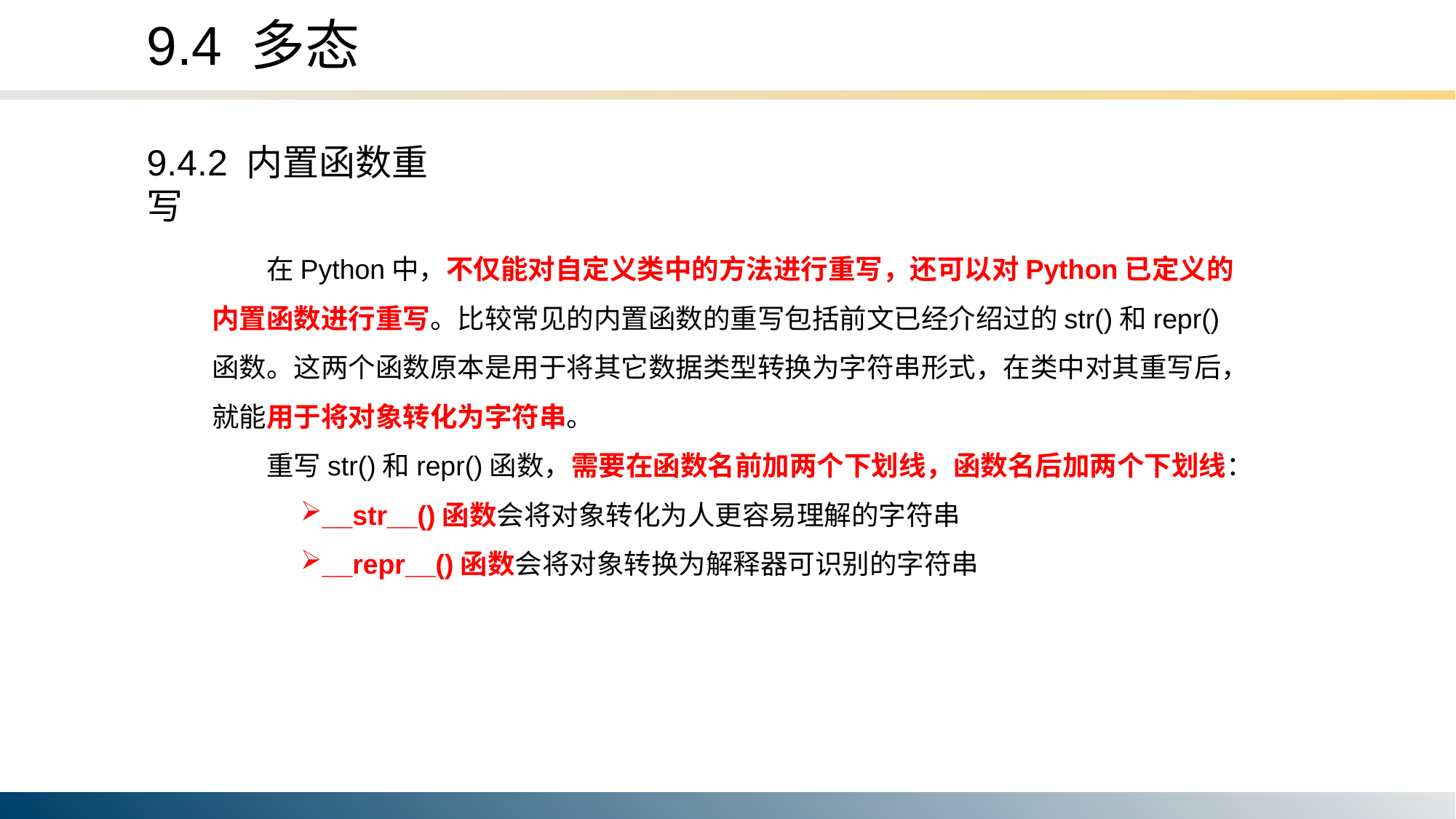

9.4 多态
9.4.2 内置函数重写
在Python中，不仅能对自定义类中的方法进行重写，还可以对Python已定义的内置函数进行重写。比较常见的内置函数的重写包括前文已经介绍过的str()和repr()函数。这两个函数原本是用于将其它数据类型转换为字符串形式，在类中对其重写后，就能用于将对象转化为字符串。
重写str()和repr()函数，需要在函数名前加两个下划线，函数名后加两个下划线：
__str__()函数会将对象转化为人更容易理解的字符串
__repr__()函数会将对象转换为解释器可识别的字符串